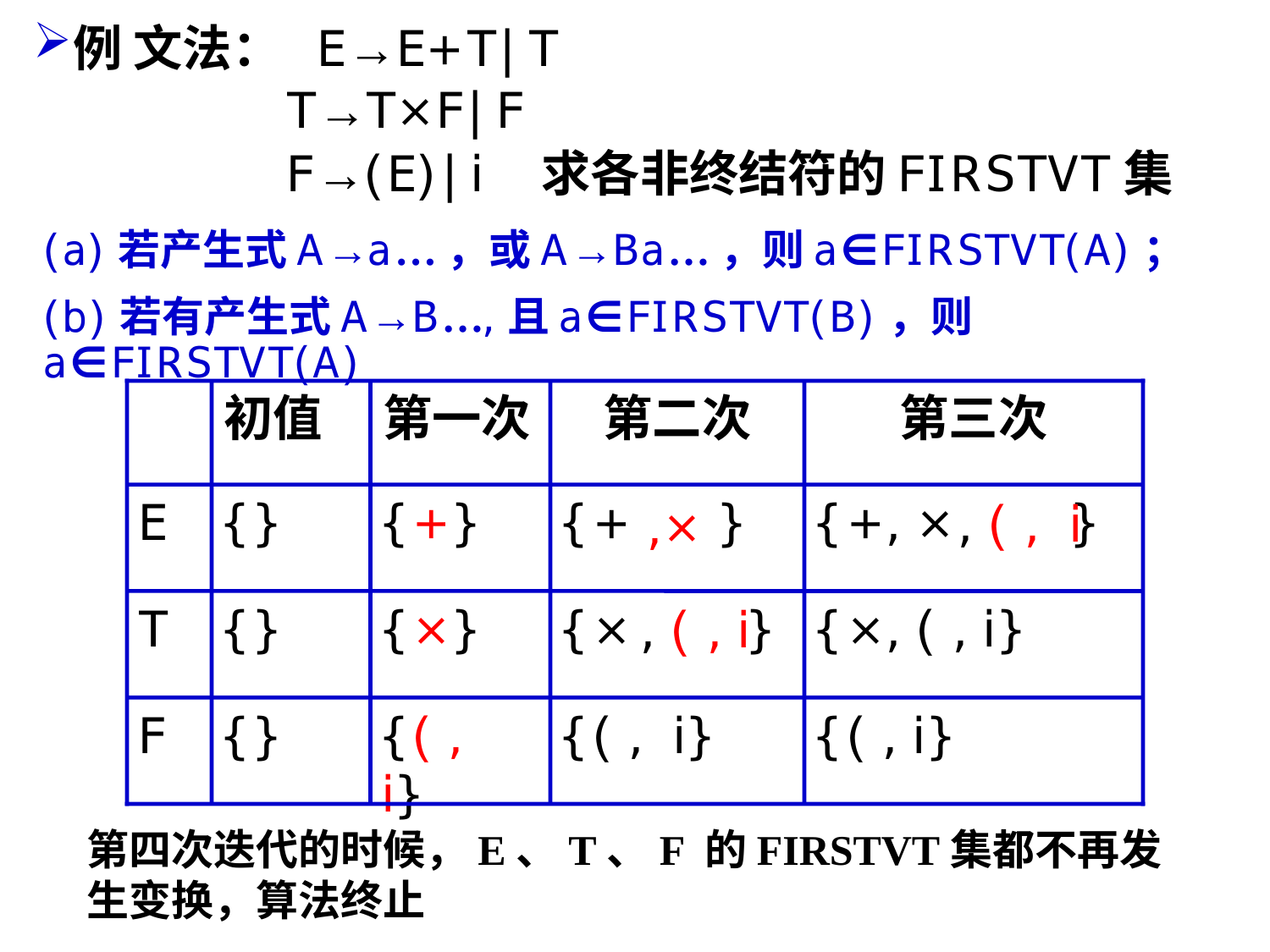

例 文法：	E→E+T|T
		T→T×F|F
		F→(E)|i	求各非终结符的FIRSTVT集
(a)若产生式A→a…，或A→Ba…，则a∈FIRSTVT(A)；
(b)若有产生式A→B…,且a∈FIRSTVT(B)，则a∈FIRSTVT(A)

初值
{}
{}
{}

第一次

第二次

第三次

E

{+}
{+      }
{×        }
{( ,  i}
{+, ×        }
{×, ( , i}
{( , i}
, ( ,  i
,×
T

{×}
, ( , i
F

{( ,  i}

第四次迭代的时候，E、T、F 的FIRSTVT集都不再发生变换，算法终止